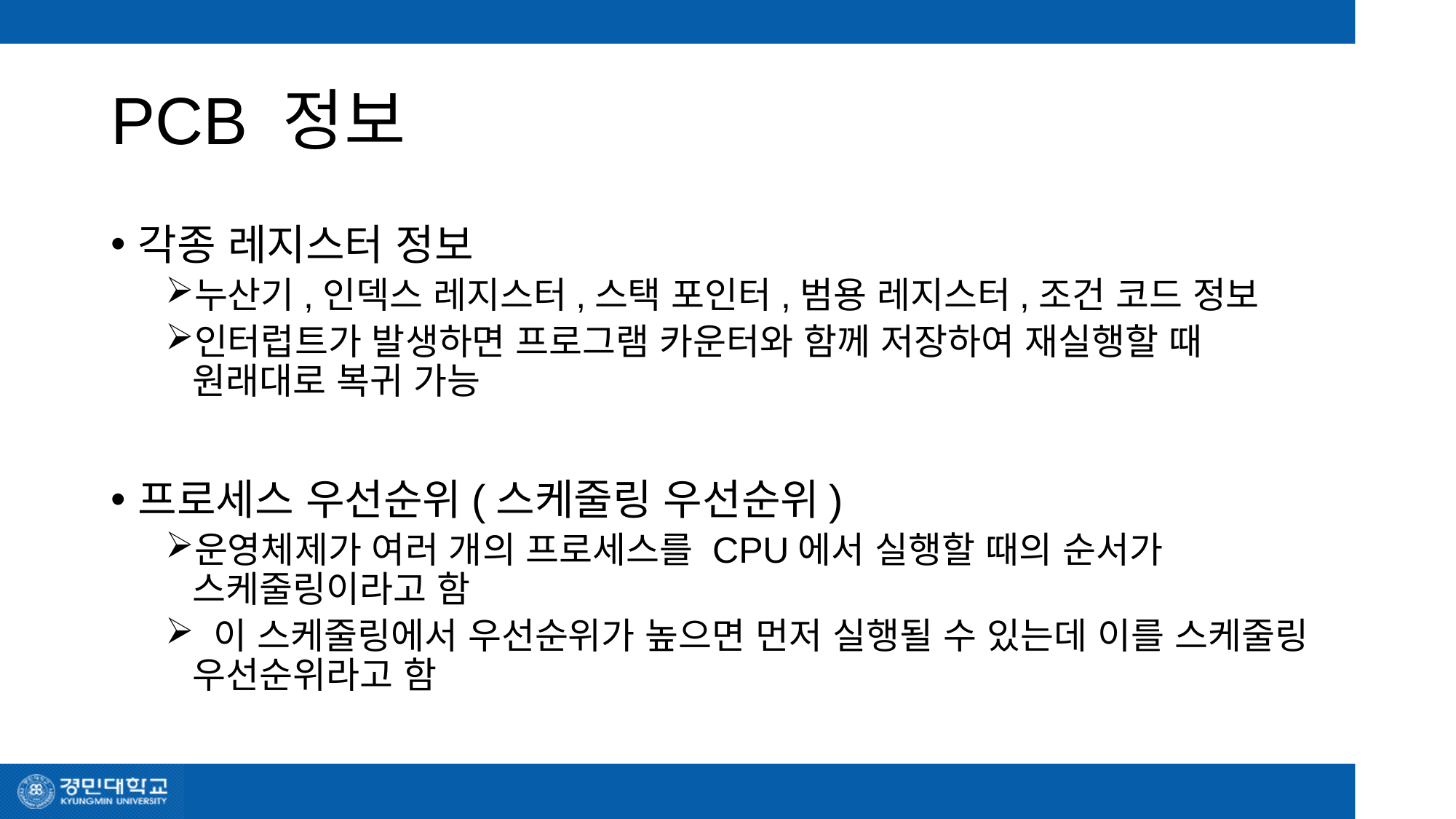

# PCB 정보
각종 레지스터 정보
누산기,인덱스 레지스터,스택 포인터,범용 레지스터,조건 코드 정보
인터럽트가 발생하면 프로그램 카운터와 함께 저장하여 재실행할 때 원래대로 복귀 가능

프로세스 우선순위(스케줄링 우선순위)
운영체제가 여러 개의 프로세스를 CPU에서 실행할 때의 순서가 스케줄링이라고 함
 이 스케줄링에서 우선순위가 높으면 먼저 실행될 수 있는데 이를 스케줄링 우선순위라고 함